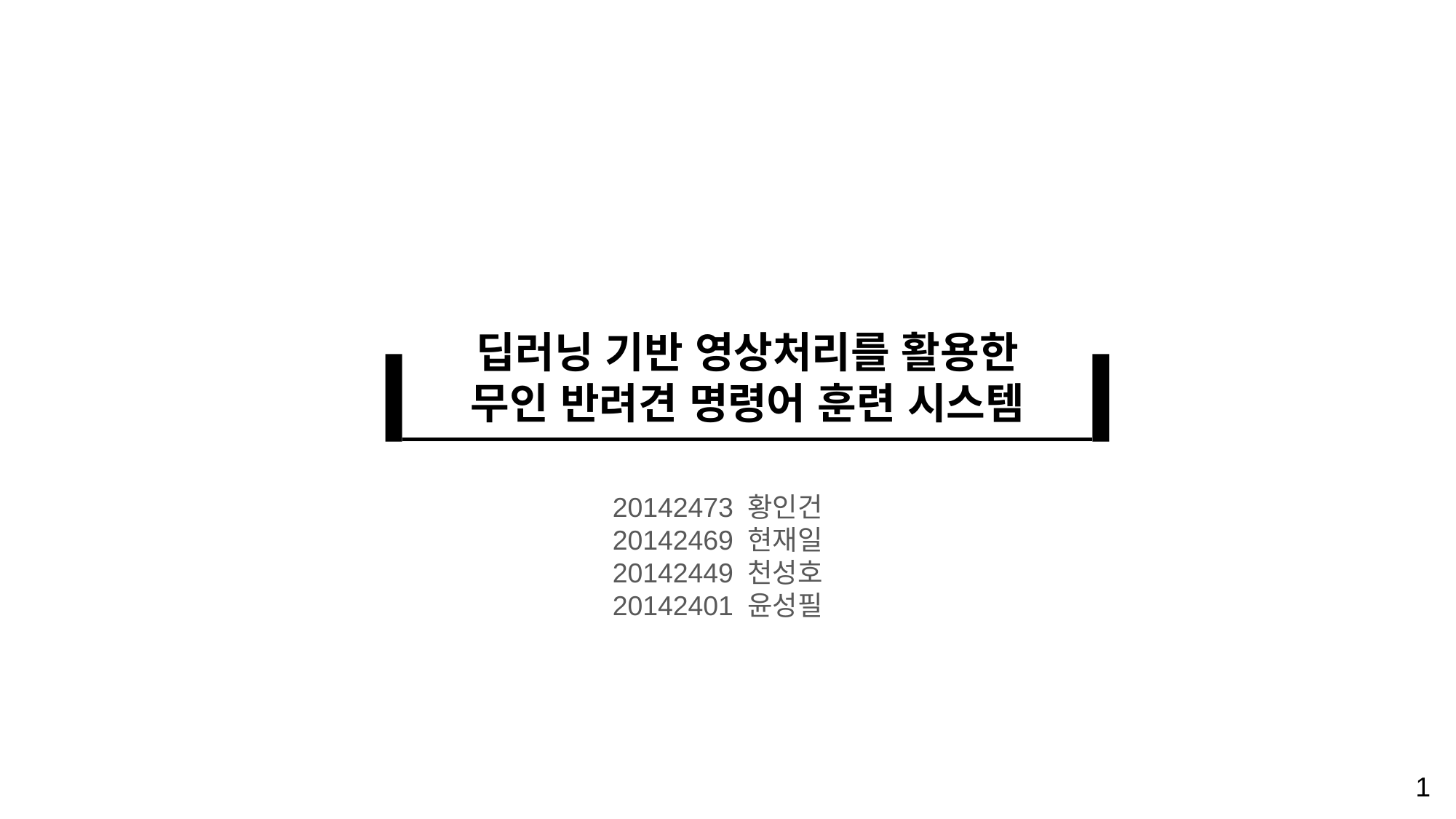

딥러닝 기반 영상처리를 활용한
무인 반려견 명령어 훈련 시스템
20142473 황인건
20142469 현재일
20142449 천성호
20142401 윤성필
1